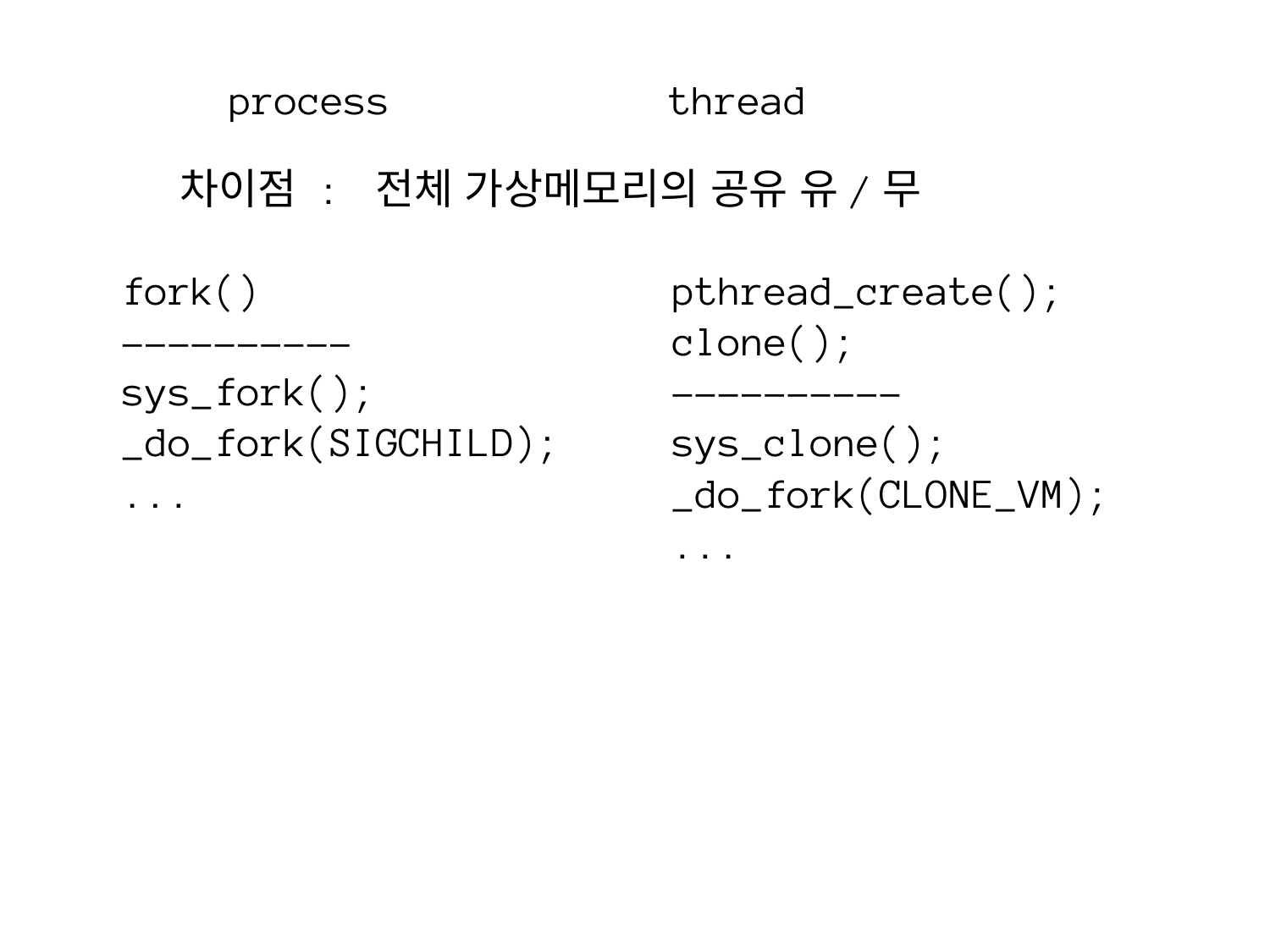

process
thread
차이점 : 전체 가상메모리의 공유 유/무
fork()
----------
sys_fork();
_do_fork(SIGCHILD);
...
pthread_create();
clone();
----------
sys_clone();
_do_fork(CLONE_VM);
...